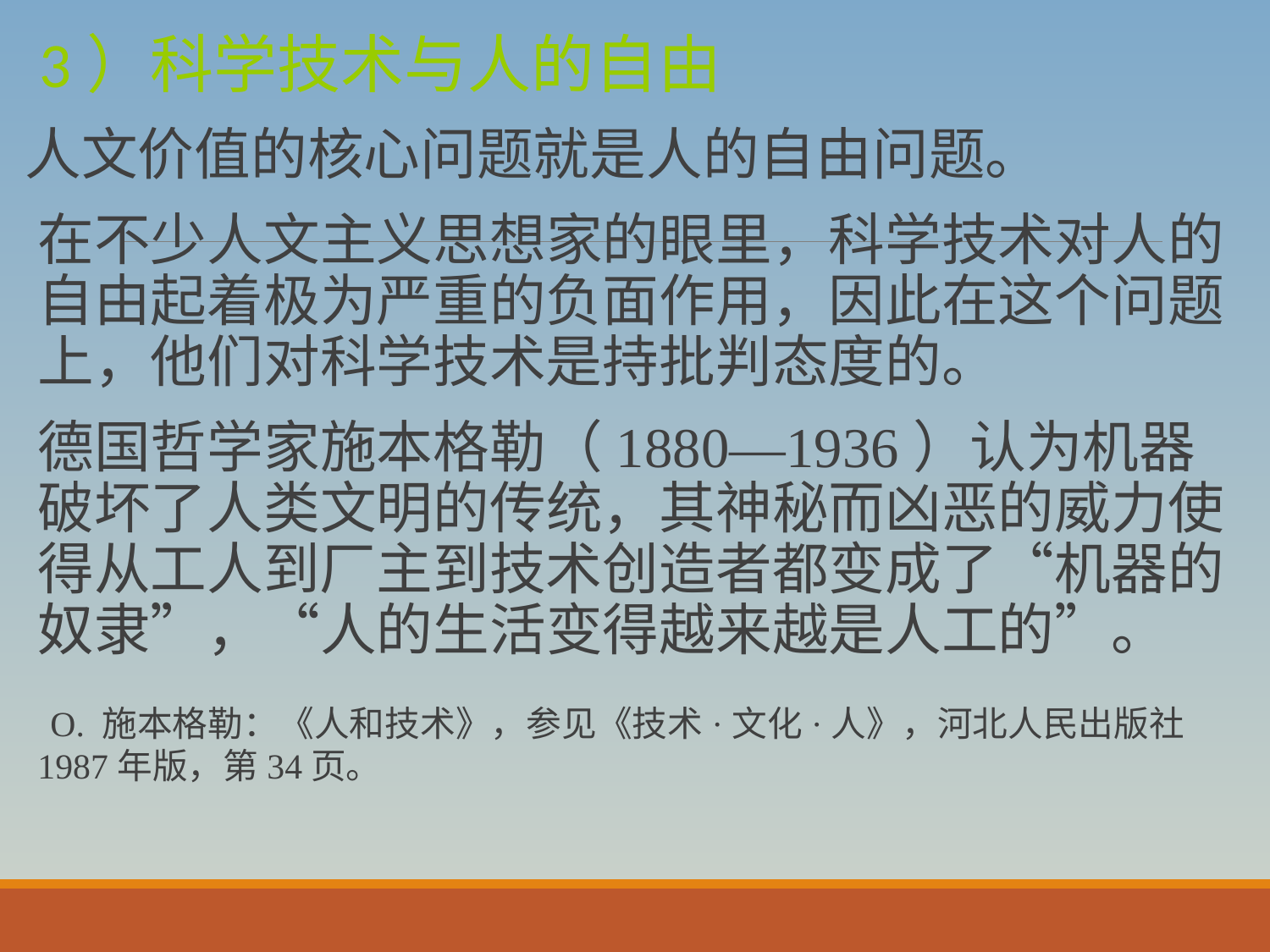

3）科学技术与人的自由
人文价值的核心问题就是人的自由问题。
在不少人文主义思想家的眼里，科学技术对人的自由起着极为严重的负面作用，因此在这个问题上，他们对科学技术是持批判态度的。
德国哲学家施本格勒（1880—1936）认为机器破坏了人类文明的传统，其神秘而凶恶的威力使得从工人到厂主到技术创造者都变成了“机器的奴隶”，“人的生活变得越来越是人工的”。
 O. 施本格勒：《人和技术》，参见《技术·文化·人》，河北人民出版社1987年版，第34页。